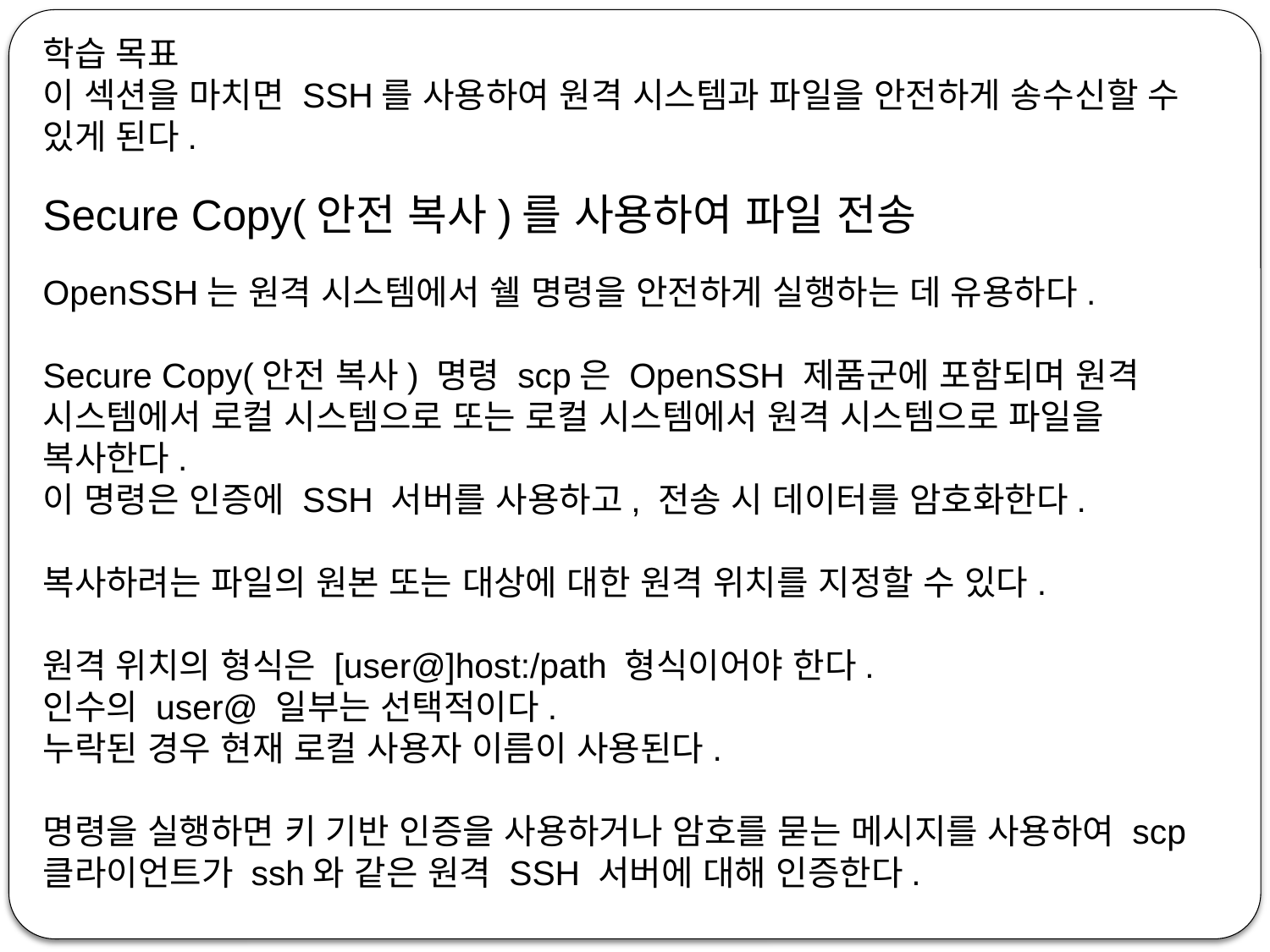

학습 목표
이 섹션을 마치면 SSH를 사용하여 원격 시스템과 파일을 안전하게 송수신할 수 있게 된다.

Secure Copy(안전 복사)를 사용하여 파일 전송

OpenSSH는 원격 시스템에서 쉘 명령을 안전하게 실행하는 데 유용하다.

Secure Copy(안전 복사) 명령 scp은 OpenSSH 제품군에 포함되며 원격 시스템에서 로컬 시스템으로 또는 로컬 시스템에서 원격 시스템으로 파일을 복사한다.
이 명령은 인증에 SSH 서버를 사용하고, 전송 시 데이터를 암호화한다.

복사하려는 파일의 원본 또는 대상에 대한 원격 위치를 지정할 수 있다.

원격 위치의 형식은 [user@]host:/path 형식이어야 한다.
인수의 user@ 일부는 선택적이다.
누락된 경우 현재 로컬 사용자 이름이 사용된다.

명령을 실행하면 키 기반 인증을 사용하거나 암호를 묻는 메시지를 사용하여 scp 클라이언트가 ssh와 같은 원격 SSH 서버에 대해 인증한다.